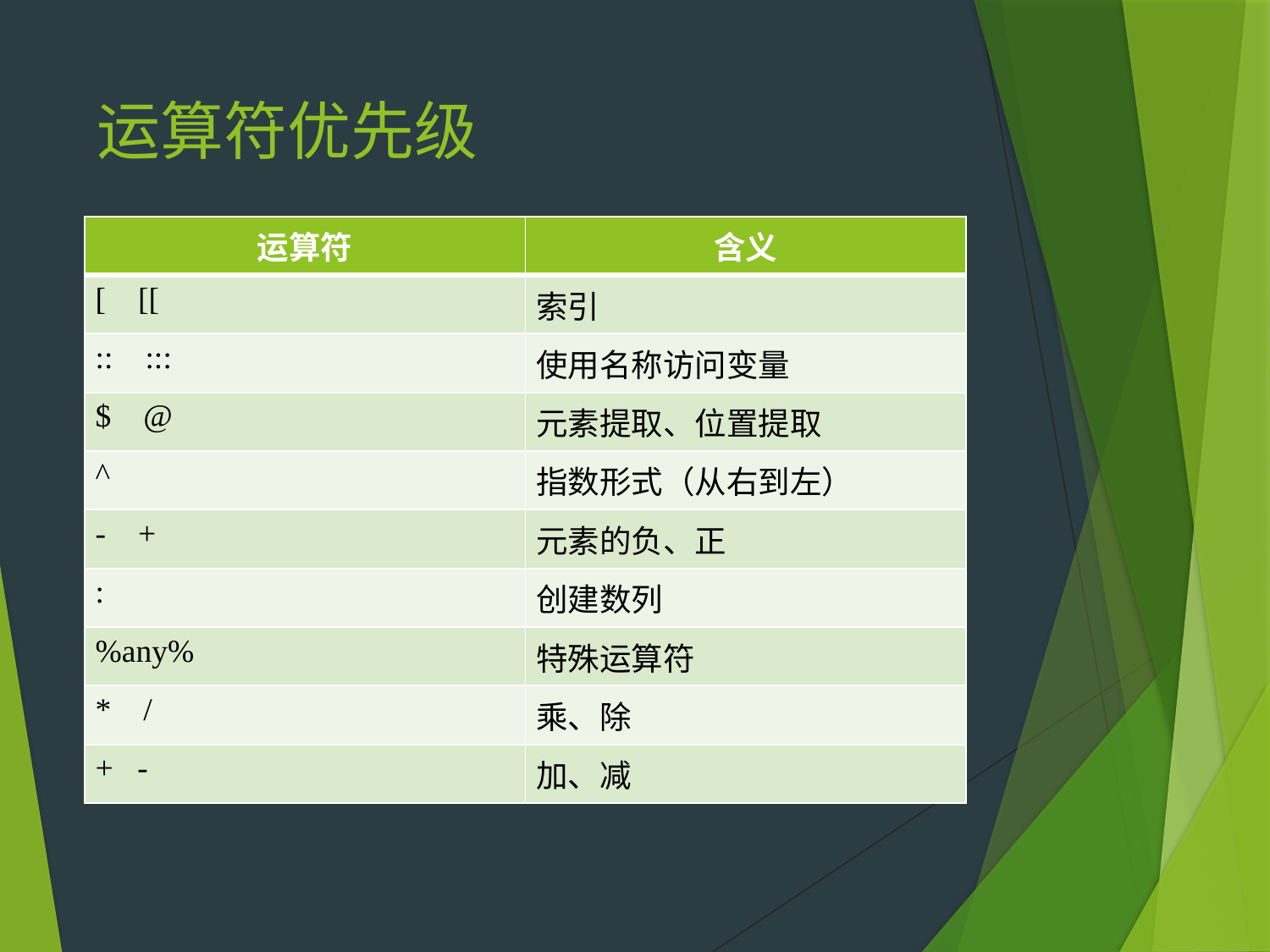

# 运算符优先级
| 运算符 | 含义 |
| --- | --- |
| [ [[ | 索引 |
| :: ::: | 使用名称访问变量 |
| $ @ | 元素提取、位置提取 |
| ^ | 指数形式（从右到左） |
| - + | 元素的负、正 |
| : | 创建数列 |
| %any% | 特殊运算符 |
| \* / | 乘、除 |
| + - | 加、减 |